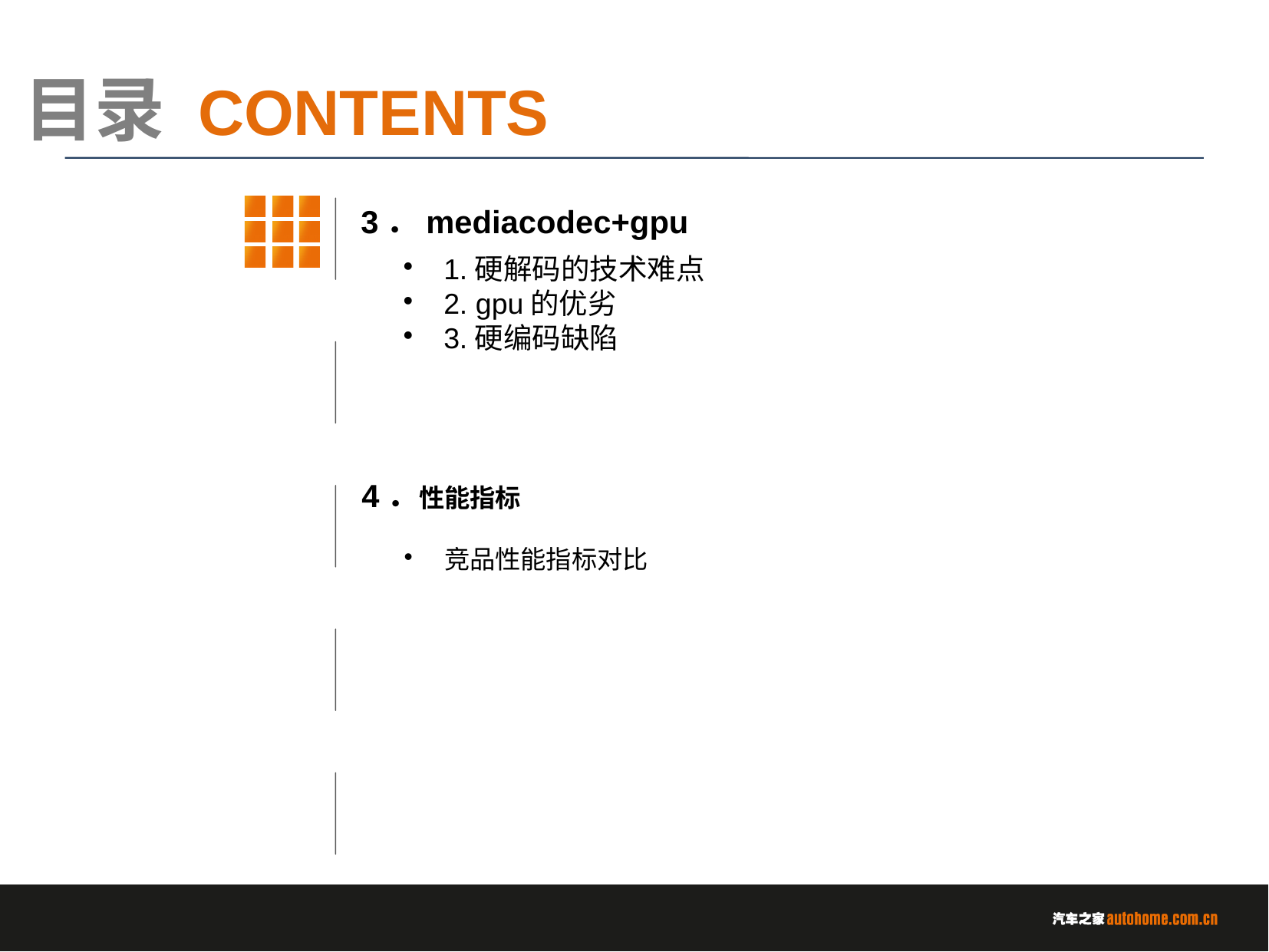

3．mediacodec+gpu
1.硬解码的技术难点
2. gpu的优劣
3.硬编码缺陷
4．性能指标
竞品性能指标对比